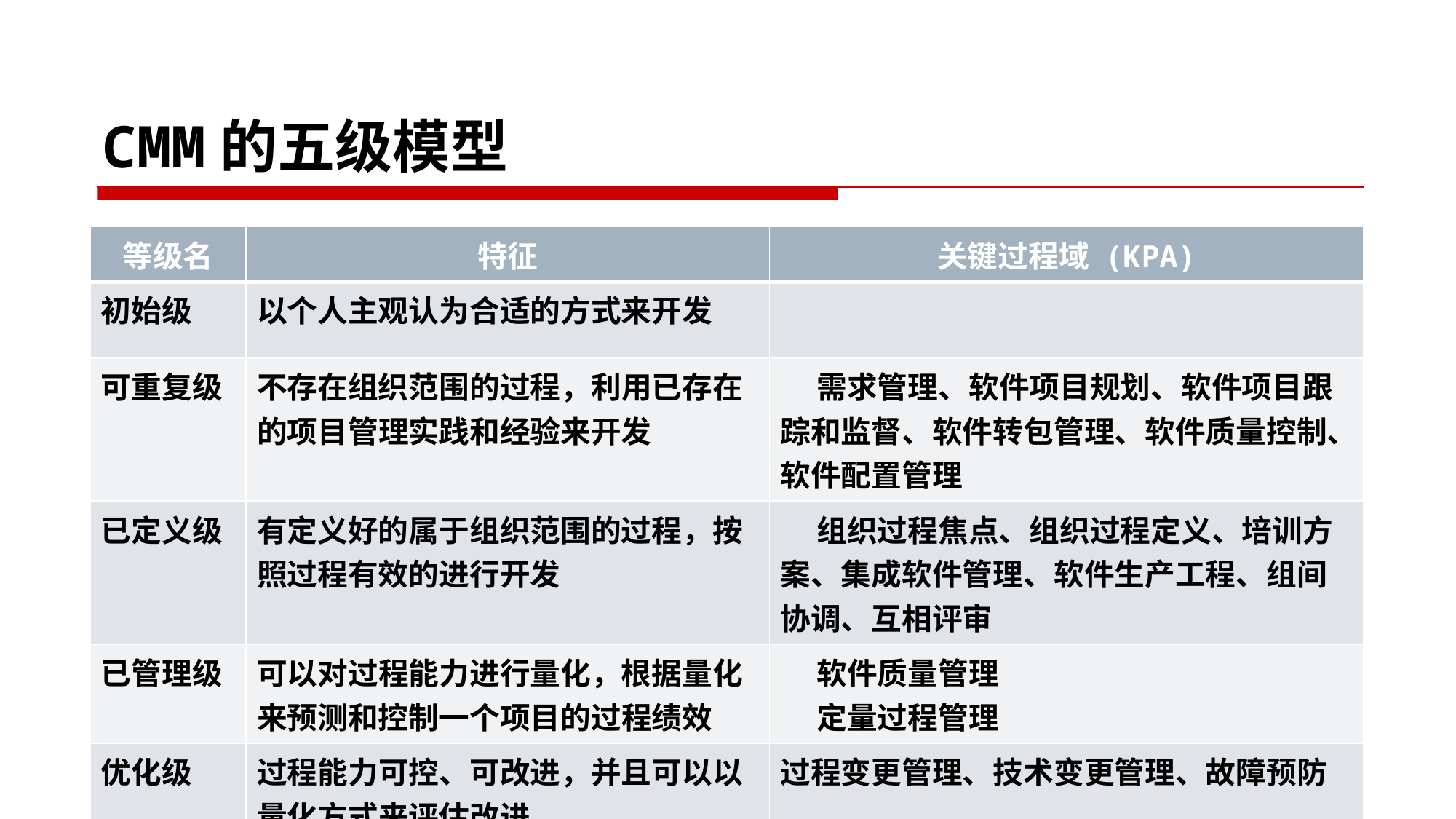

CMM的五级模型
| 等级名 | 特征 | 关键过程域 (KPA) |
| --- | --- | --- |
| 初始级 | 以个人主观认为合适的方式来开发 |  |
| 可重复级 | 不存在组织范围的过程，利用已存在的项目管理实践和经验来开发 | 需求管理、软件项目规划、软件项目跟踪和监督、软件转包管理、软件质量控制、软件配置管理 |
| 已定义级 | 有定义好的属于组织范围的过程，按照过程有效的进行开发 | 组织过程焦点、组织过程定义、培训方案、集成软件管理、软件生产工程、组间协调、互相评审 |
| 已管理级 | 可以对过程能力进行量化，根据量化来预测和控制一个项目的过程绩效 | 软件质量管理 定量过程管理 |
| 优化级 | 过程能力可控、可改进，并且可以以量化方式来评估改进 | 过程变更管理、技术变更管理、故障预防 |